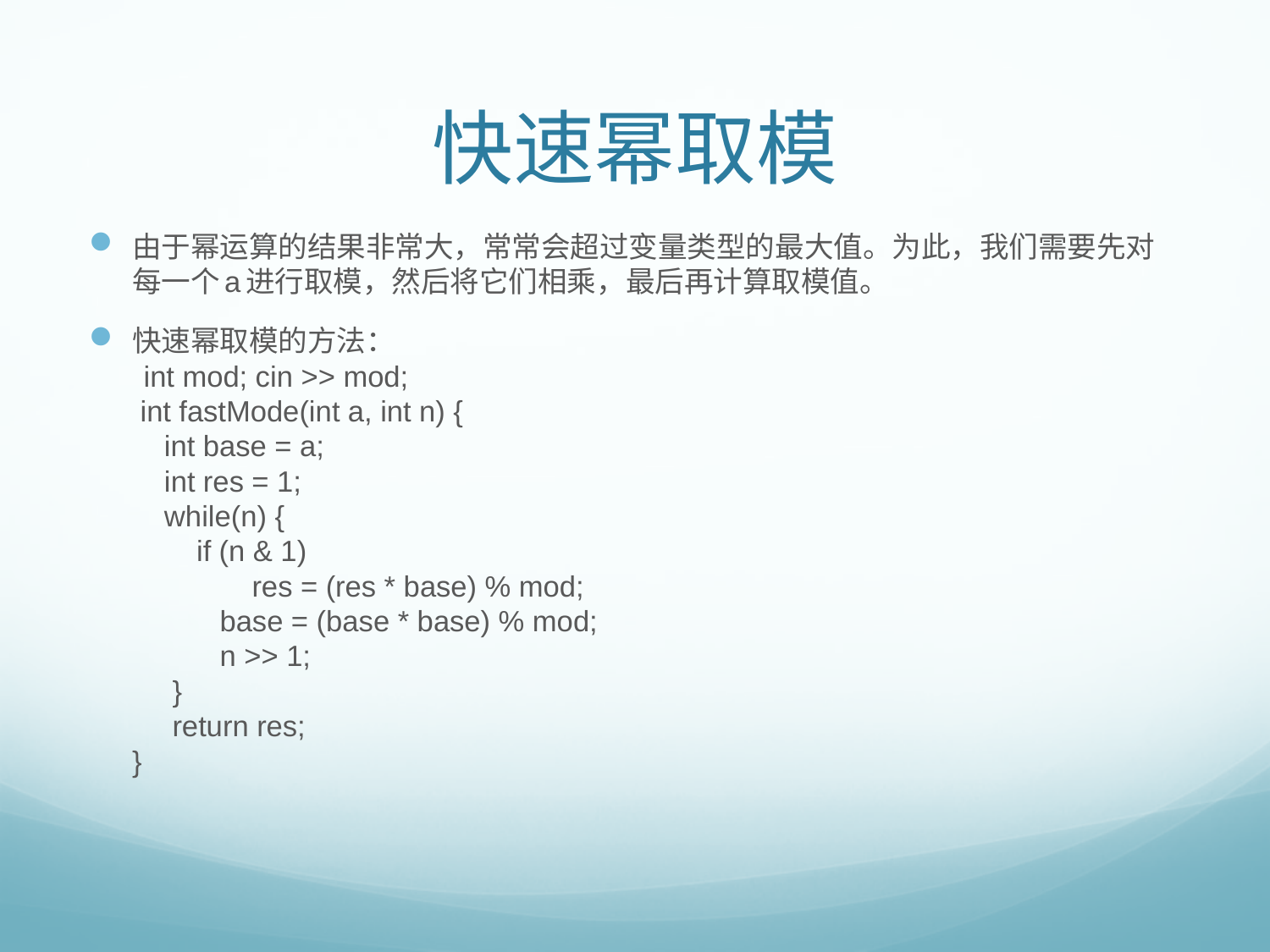

# 快速幂取模
由于幂运算的结果非常大，常常会超过变量类型的最大值。为此，我们需要先对每一个a进行取模，然后将它们相乘，最后再计算取模值。
快速幂取模的方法：
 int mod; cin >> mod;
 int fastMode(int a, int n) {
    int base = a;
    int res = 1;
    while(n) {
        if (n & 1)
	    res = (res * base) % mod;
	base = (base * base) % mod;
	n >> 1;
     }
     return res;
}